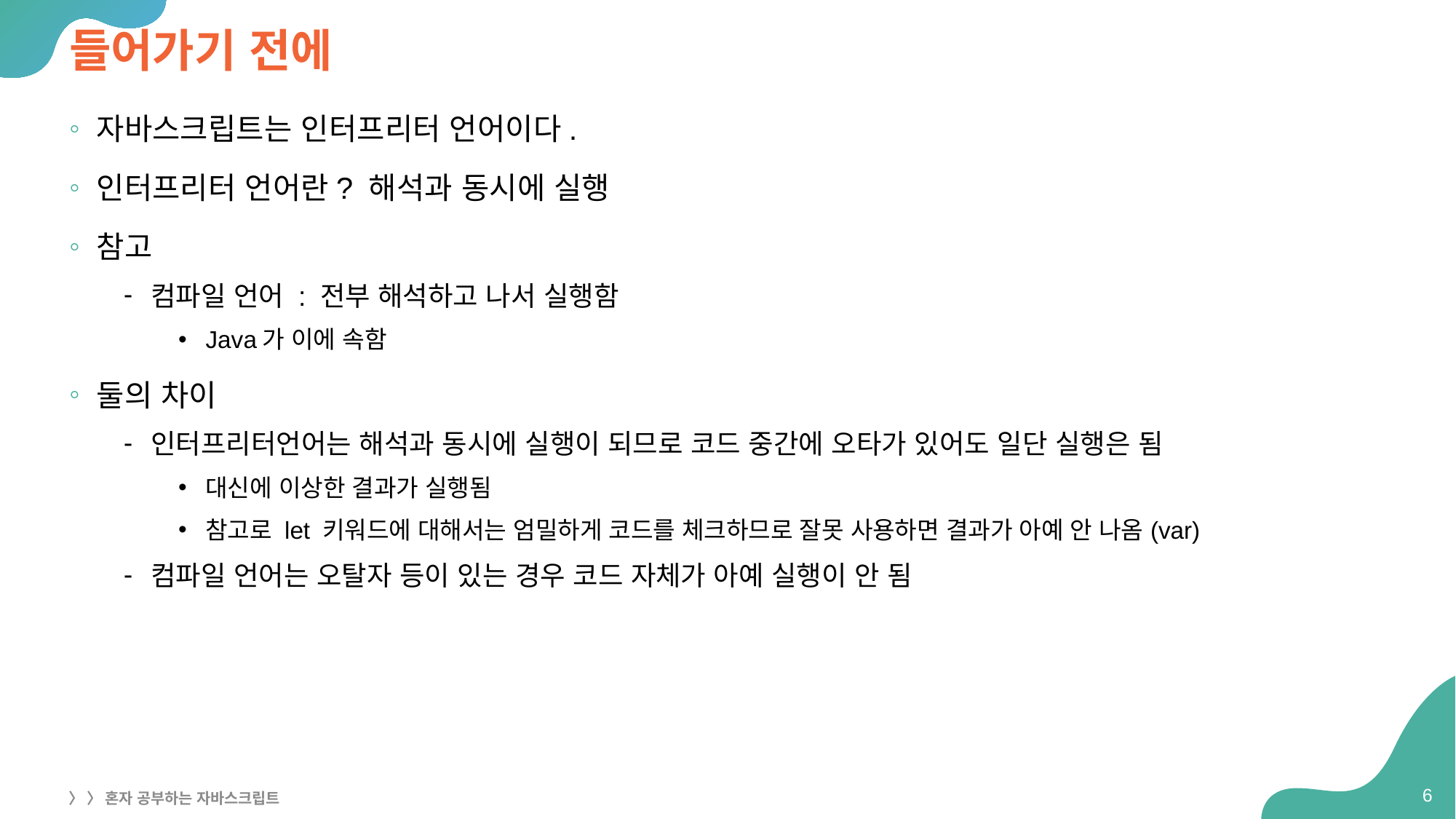

# 들어가기 전에
자바스크립트는 인터프리터 언어이다.
인터프리터 언어란? 해석과 동시에 실행
참고
컴파일 언어 : 전부 해석하고 나서 실행함
Java가 이에 속함
둘의 차이
인터프리터언어는 해석과 동시에 실행이 되므로 코드 중간에 오타가 있어도 일단 실행은 됨
대신에 이상한 결과가 실행됨
참고로 let 키워드에 대해서는 엄밀하게 코드를 체크하므로 잘못 사용하면 결과가 아예 안 나옴(var)
컴파일 언어는 오탈자 등이 있는 경우 코드 자체가 아예 실행이 안 됨
6
〉 〉 혼자 공부하는 자바스크립트